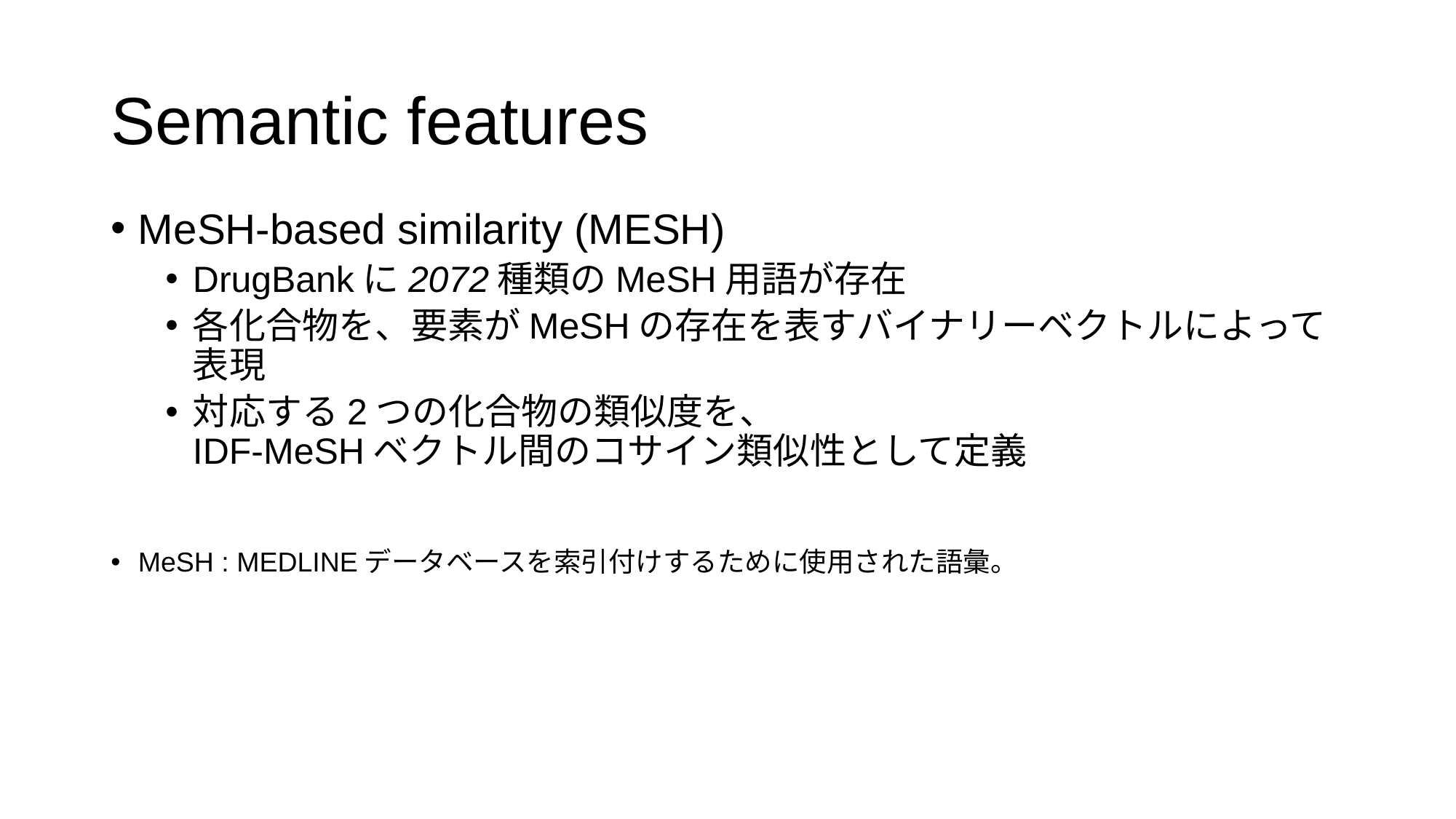

# Semantic features
MeSH-based similarity (MESH)
DrugBankに2072種類のMeSH用語が存在
各化合物を、要素がMeSHの存在を表すバイナリーベクトルによって表現
対応する2つの化合物の類似度を、
IDF-MeSHベクトル間のコサイン類似性として定義

MeSH : MEDLINEデータベースを索引付けするために使用された語彙。